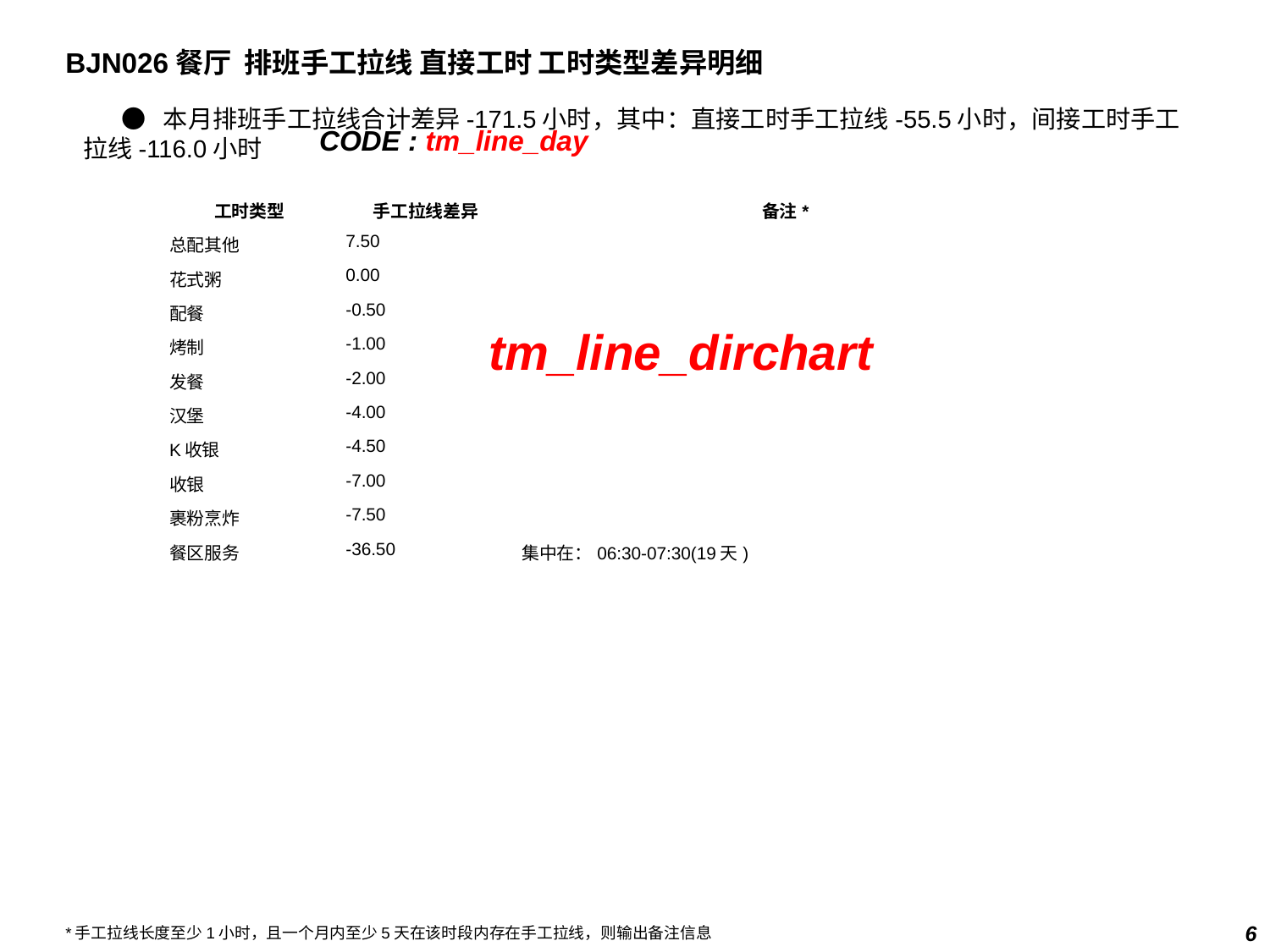

#
BJN026餐厅  排班手工拉线 直接工时 工时类型差异明细
       ●  本月排班手工拉线合计差异-171.5小时，其中：直接工时手工拉线-55.5小时，间接工时手工拉线-116.0小时
CODE : tm_line_day
| 工时类型 | 手工拉线差异 | 备注\* |
| --- | --- | --- |
| 总配其他 | 7.50 |  |
| 花式粥 | 0.00 |  |
| 配餐 | -0.50 |  |
| 烤制 | -1.00 |  |
| 发餐 | -2.00 |  |
| 汉堡 | -4.00 |  |
| K收银 | -4.50 |  |
| 收银 | -7.00 |  |
| 裹粉烹炸 | -7.50 |  |
| 餐区服务 | -36.50 | 集中在：06:30-07:30(19天) |
tm_line_dirchart
*手工拉线长度至少1小时，且一个月内至少5天在该时段内存在手工拉线，则输出备注信息